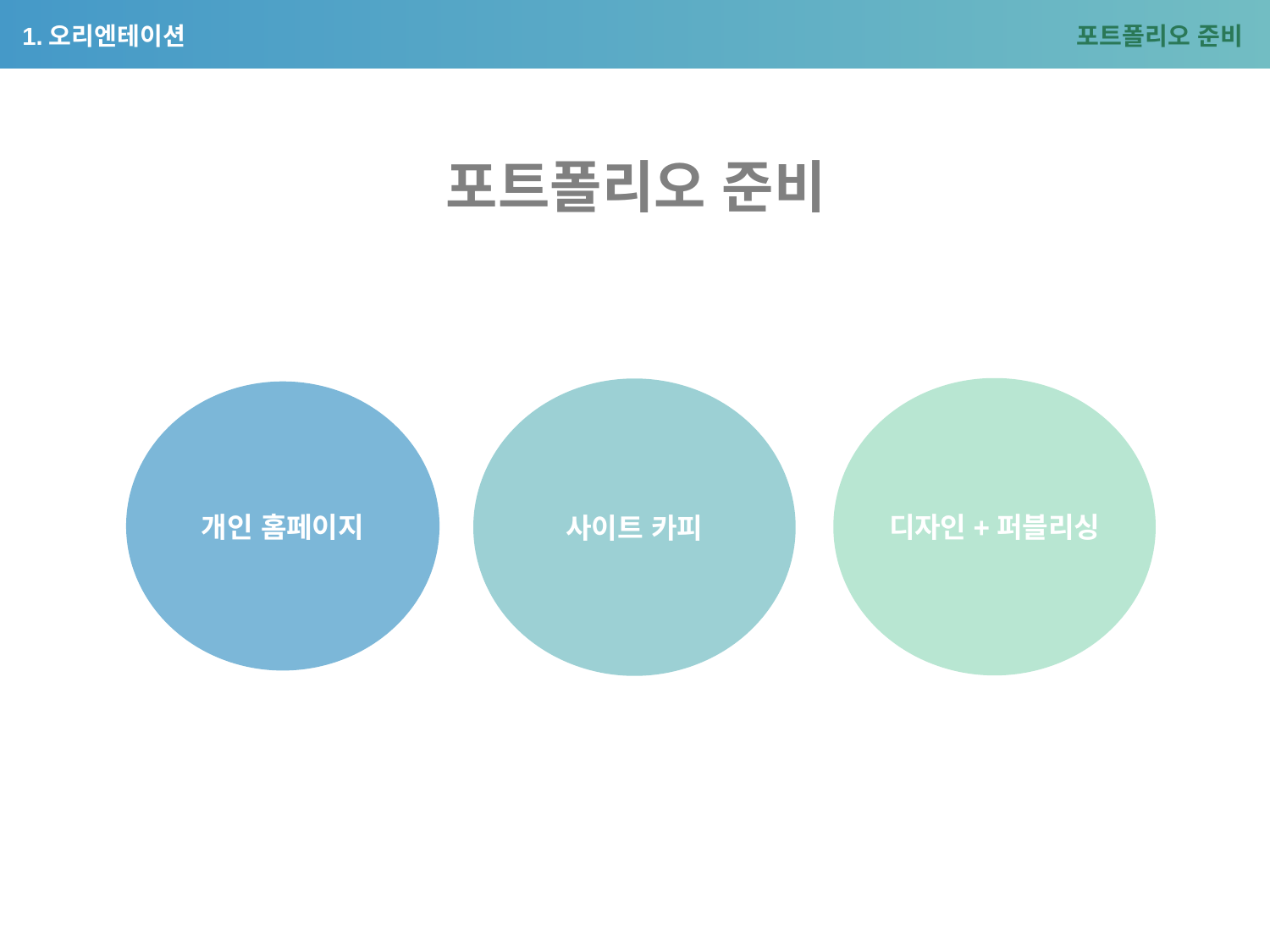

# 1.오리엔테이션
포트폴리오 준비
포트폴리오 준비
디자인+퍼블리싱
사이트 카피
개인 홈페이지